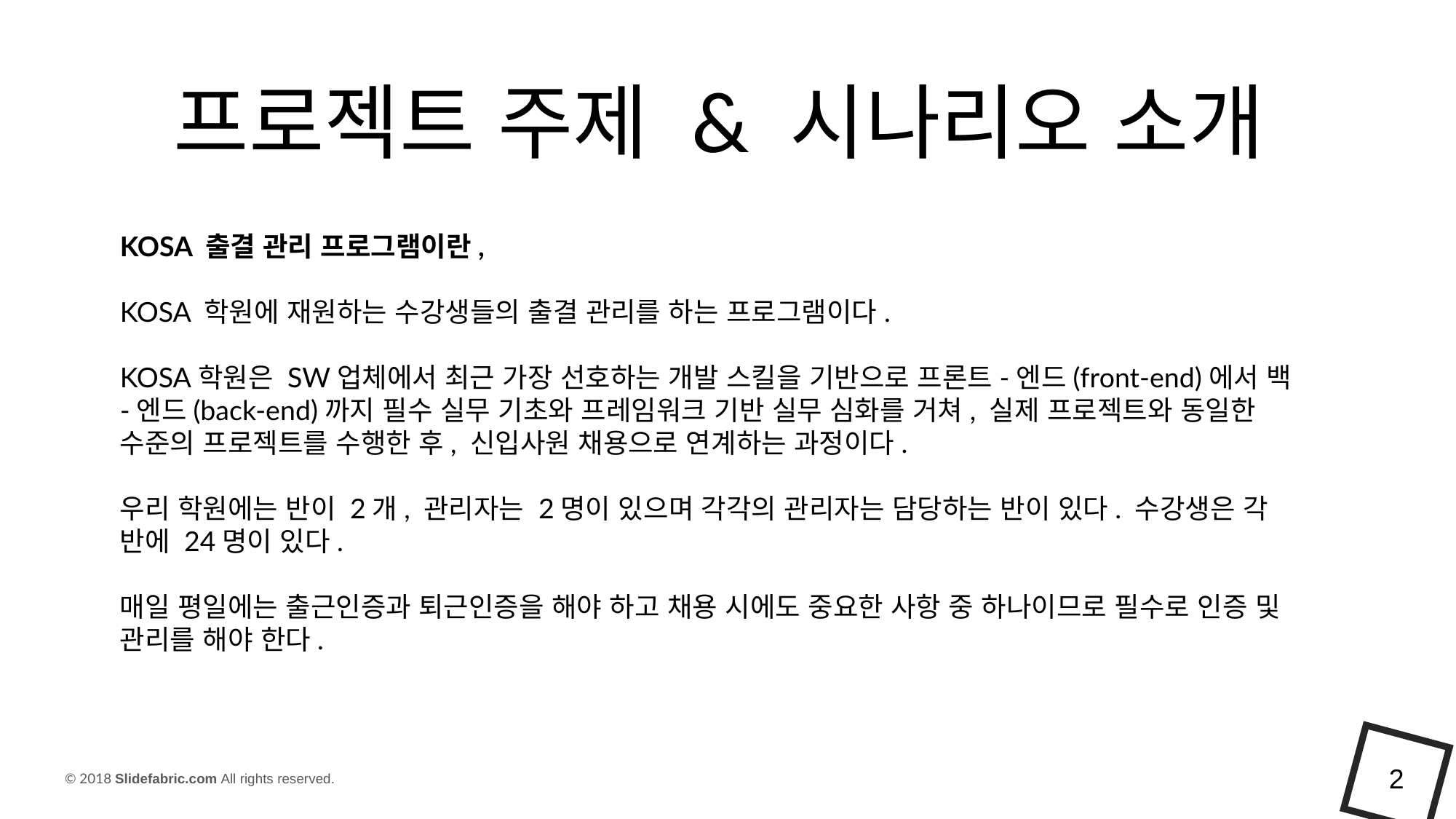

프로젝트 주제 & 시나리오 소개
KOSA 출결 관리 프로그램이란,

KOSA 학원에 재원하는 수강생들의 출결 관리를 하는 프로그램이다.

KOSA학원은 SW업체에서 최근 가장 선호하는 개발 스킬을 기반으로 프론트-엔드(front-end)에서 백-엔드(back-end)까지 필수 실무 기초와 프레임워크 기반 실무 심화를 거쳐, 실제 프로젝트와 동일한 수준의 프로젝트를 수행한 후, 신입사원 채용으로 연계하는 과정이다.

우리 학원에는 반이 2개, 관리자는 2명이 있으며 각각의 관리자는 담당하는 반이 있다. 수강생은 각 반에 24명이 있다.

매일 평일에는 출근인증과 퇴근인증을 해야 하고 채용 시에도 중요한 사항 중 하나이므로 필수로 인증 및 관리를 해야 한다.